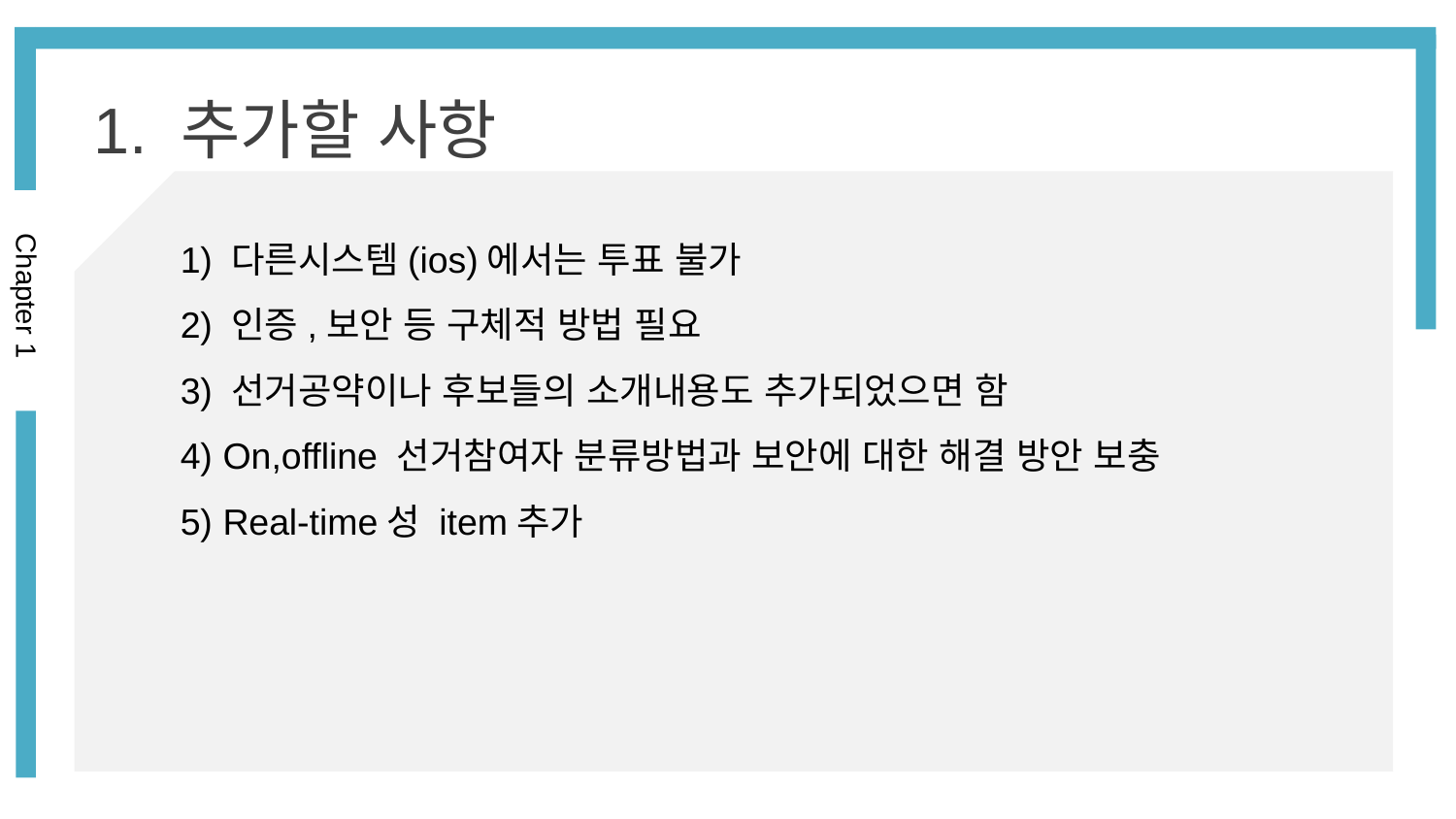

1. 추가할 사항

1) 다른시스템(ios)에서는 투표 불가

2) 인증,보안 등 구체적 방법 필요

3) 선거공약이나 후보들의 소개내용도 추가되었으면 함

4) On,offline 선거참여자 분류방법과 보안에 대한 해결 방안 보충

5) Real-time성 item추가
Chapter 1